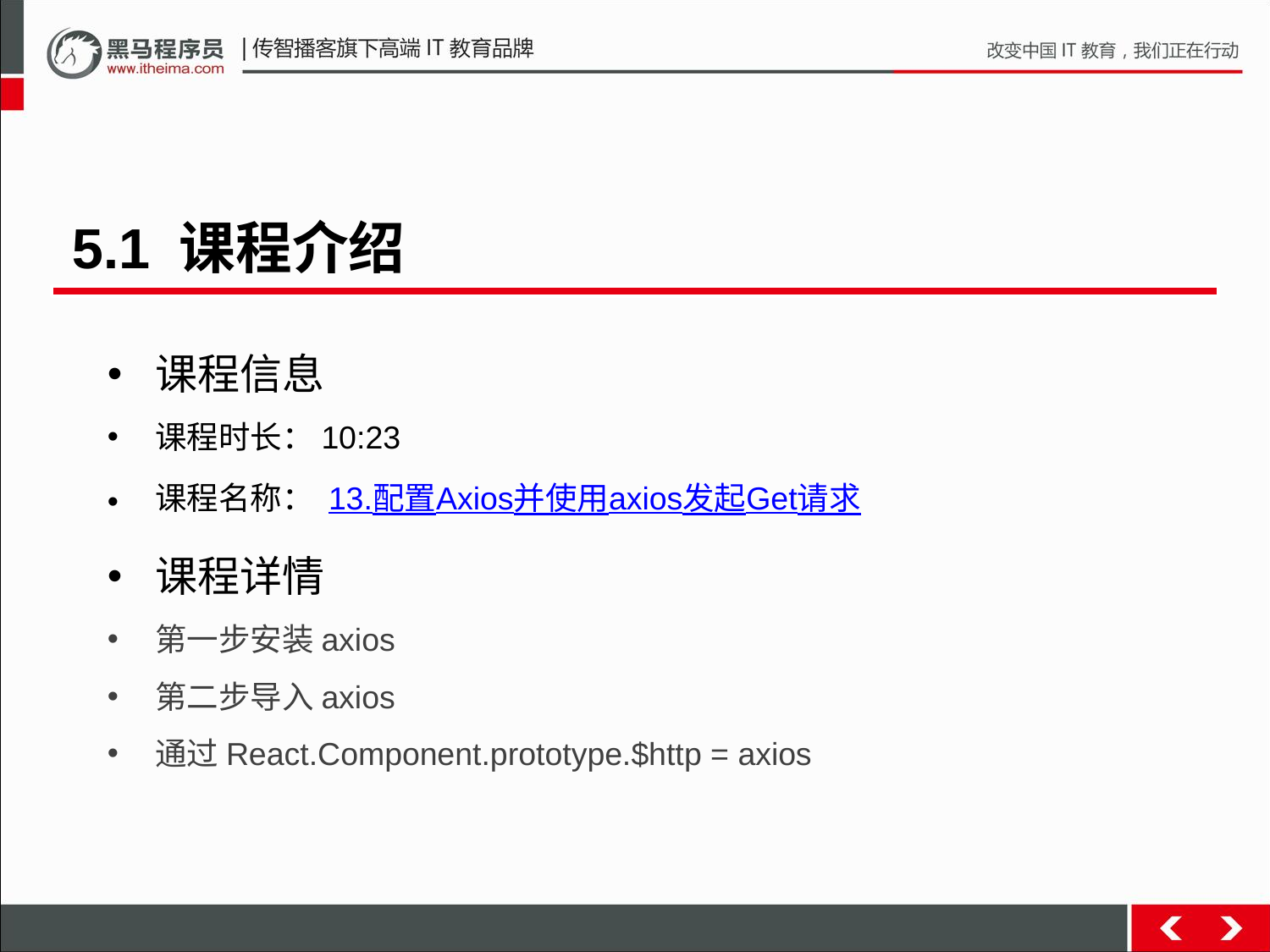

5.1 课程介绍
课程信息
课程时长：10:23
课程名称： 13.配置Axios并使用axios发起Get请求
课程详情
第一步安装axios
第二步导入axios
通过React.Component.prototype.$http = axios